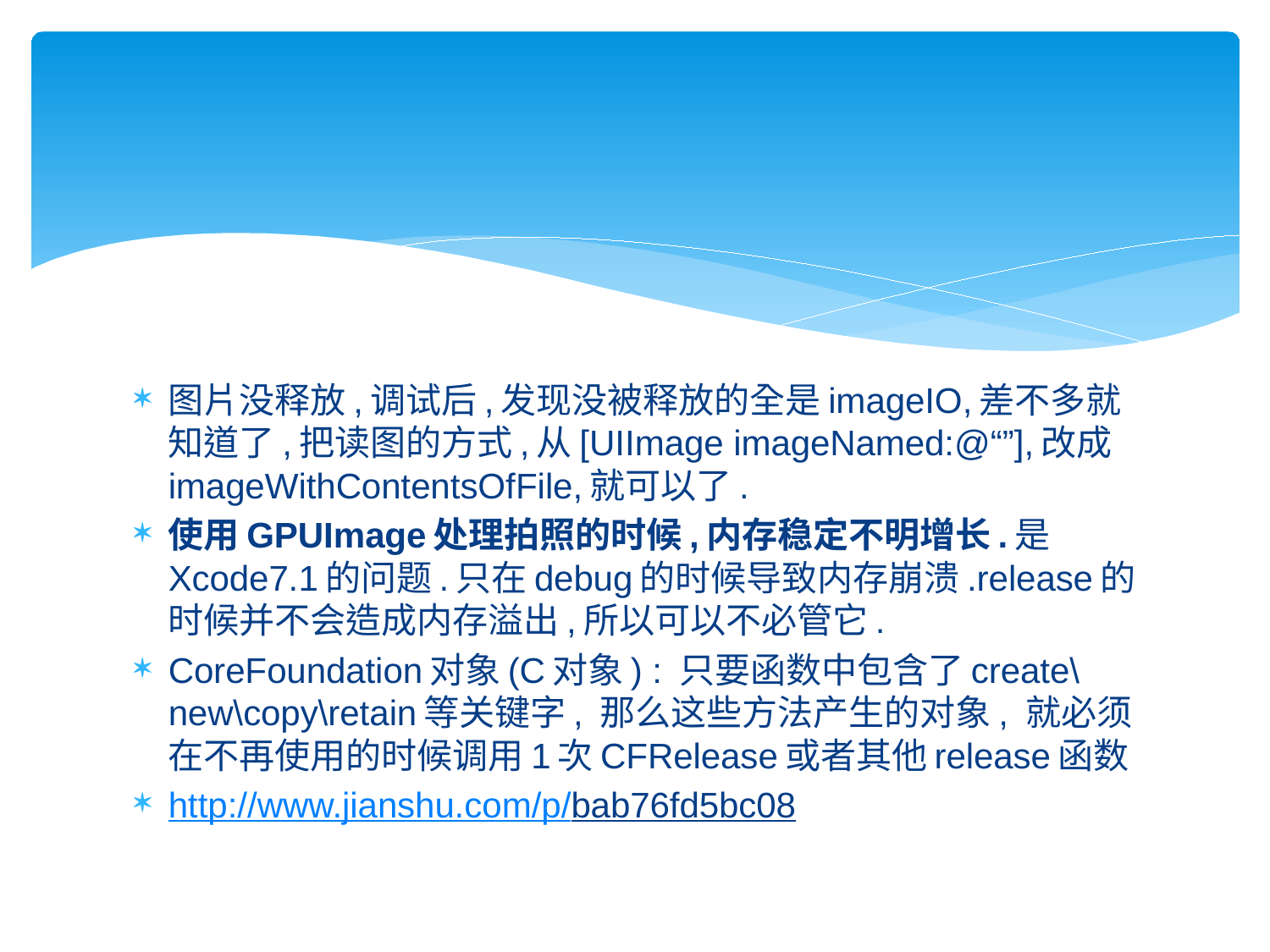

#
图片没释放,调试后,发现没被释放的全是imageIO,差不多就知道了,把读图的方式,从[UIImage imageNamed:@“”],改成imageWithContentsOfFile,就可以了.
使用GPUImage处理拍照的时候,内存稳定不明增长.是Xcode7.1的问题.只在debug的时候导致内存崩溃.release的时候并不会造成内存溢出,所以可以不必管它.
CoreFoundation对象(C对象) : 只要函数中包含了create\new\copy\retain等关键字, 那么这些方法产生的对象, 就必须在不再使用的时候调用1次CFRelease或者其他release函数
http://www.jianshu.com/p/bab76fd5bc08